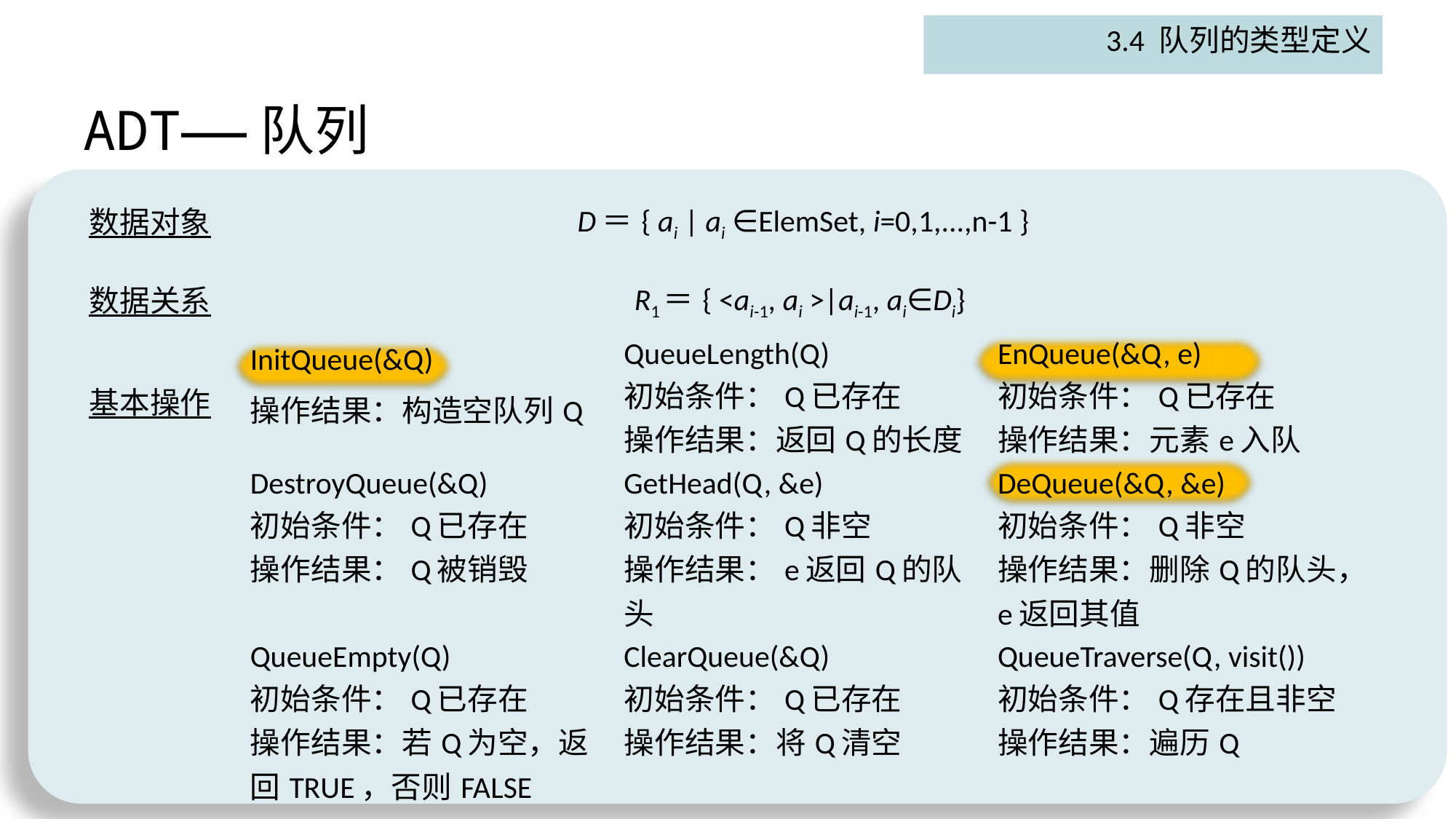

3.4 队列的类型定义

# ADT——队列

| 数据对象 | D＝{ ai | ai ∈ElemSet, i=0,1,...,n-1 } |  |  |
| --- | --- | --- | --- |
| 数据关系 | R1＝{ <ai-1, ai >|ai-1, ai∈Di} |  |  |
| 基本操作 | InitQueue(&Q) 操作结果：构造空队列Q | QueueLength(Q) 初始条件：Q已存在 操作结果：返回Q的长度 | EnQueue(&Q, e) 初始条件：Q已存在 操作结果：元素e入队 |
|  | DestroyQueue(&Q) 初始条件：Q已存在 操作结果：Q被销毁 | GetHead(Q, &e) 初始条件：Q非空 操作结果：e返回Q的队头 | DeQueue(&Q, &e) 初始条件：Q非空 操作结果：删除Q的队头，e返回其值 |
|  | QueueEmpty(Q) 初始条件：Q已存在 操作结果：若Q为空，返回TRUE，否则FALSE | ClearQueue(&Q) 初始条件：Q已存在 操作结果：将Q清空 | QueueTraverse(Q, visit()) 初始条件：Q存在且非空 操作结果：遍历Q |